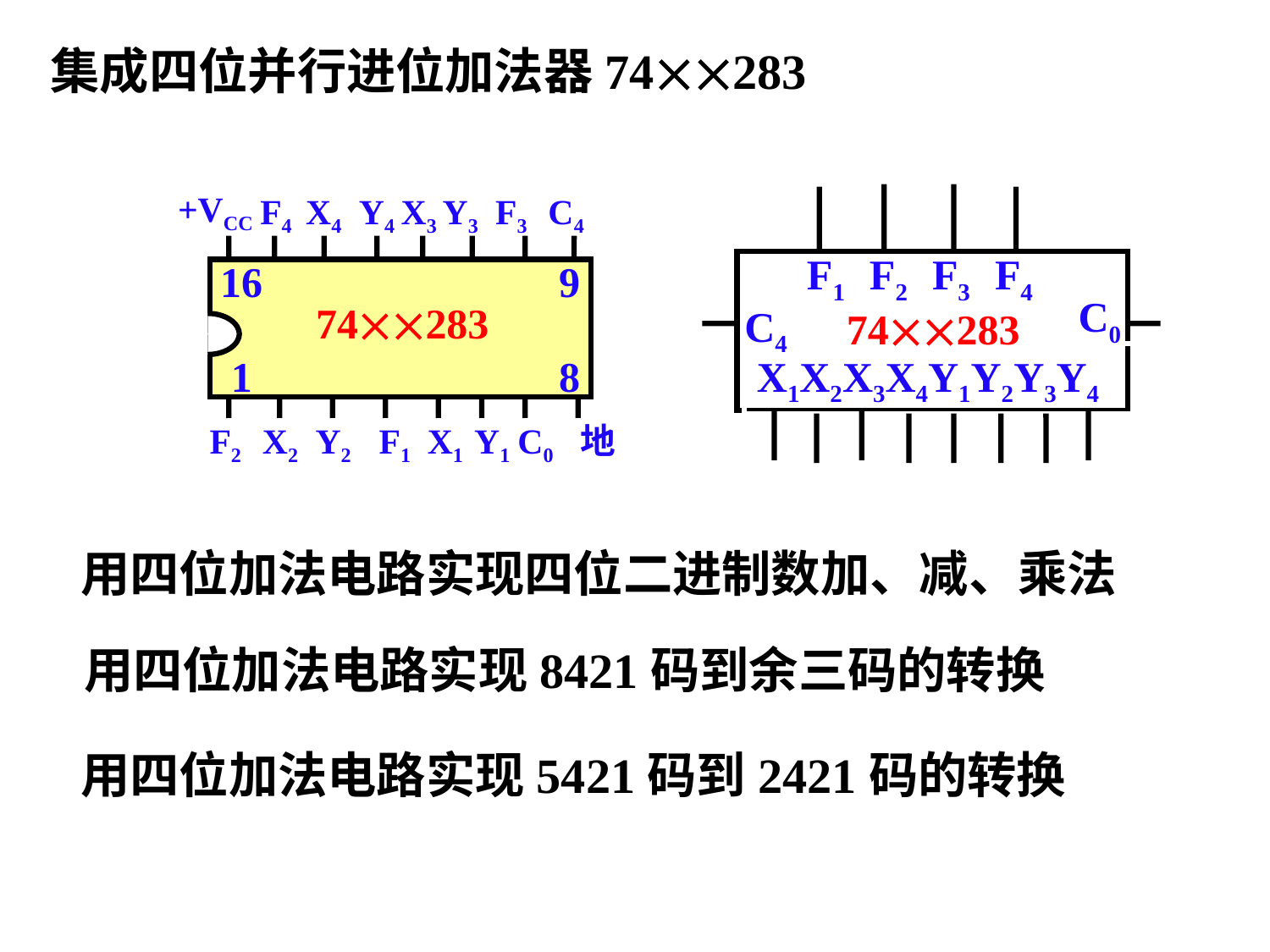

# 集成四位并行进位加法器74××283
+VCC
F4
X4
Y4
X3
Y3
F3
C4

16
9

74××283

1
8

F2
X2
Y2
F1
X1
Y1
C0
地

F1    F2    F3    F4

C0
C4

X1X2X3X4Y1Y2Y3Y4

74××283
用四位加法电路实现四位二进制数加、减、乘法
用四位加法电路实现8421码到余三码的转换
用四位加法电路实现5421码到2421码的转换